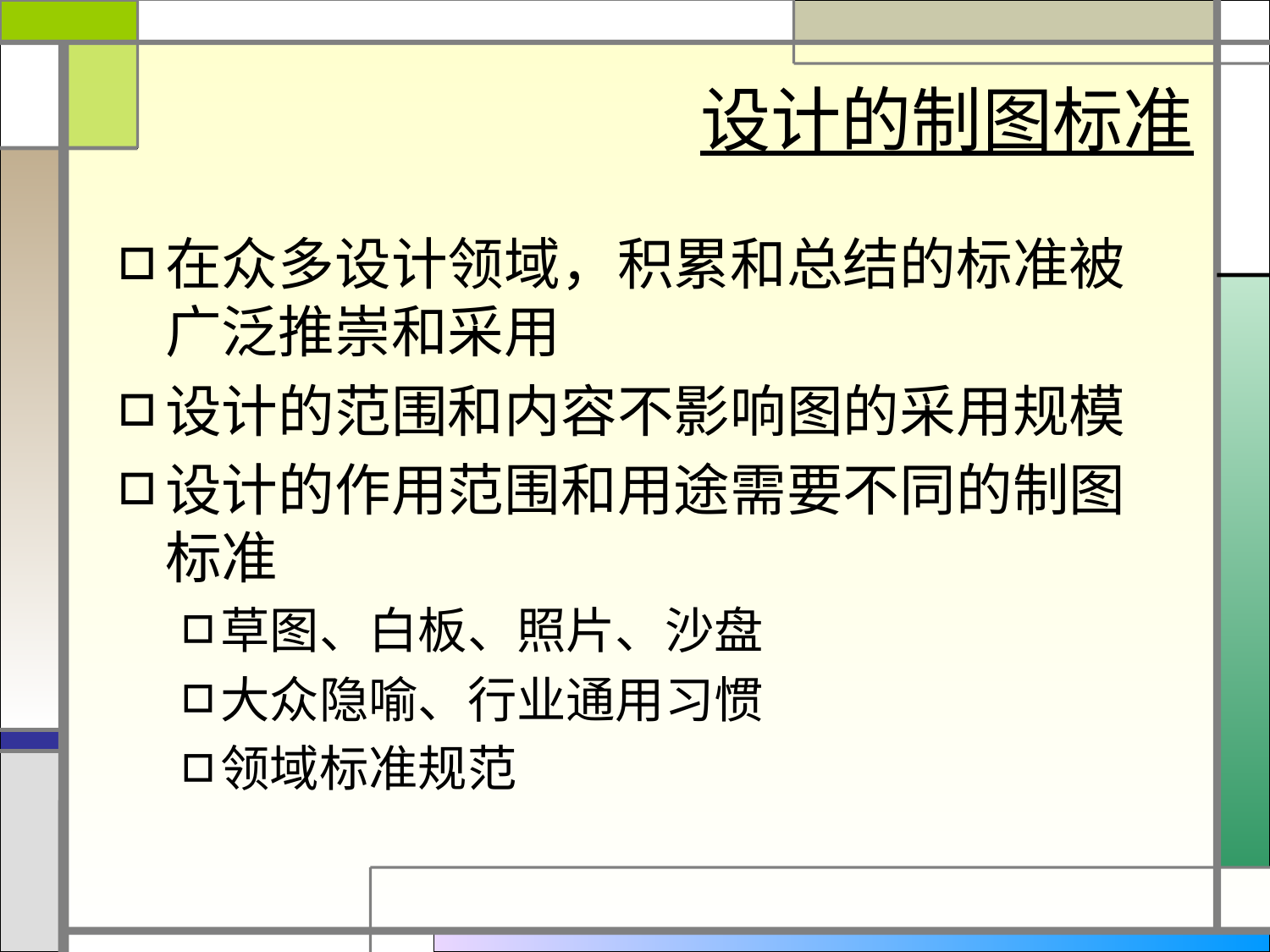

# 设计的制图标准
在众多设计领域，积累和总结的标准被广泛推崇和采用
设计的范围和内容不影响图的采用规模
设计的作用范围和用途需要不同的制图标准
草图、白板、照片、沙盘
大众隐喻、行业通用习惯
领域标准规范